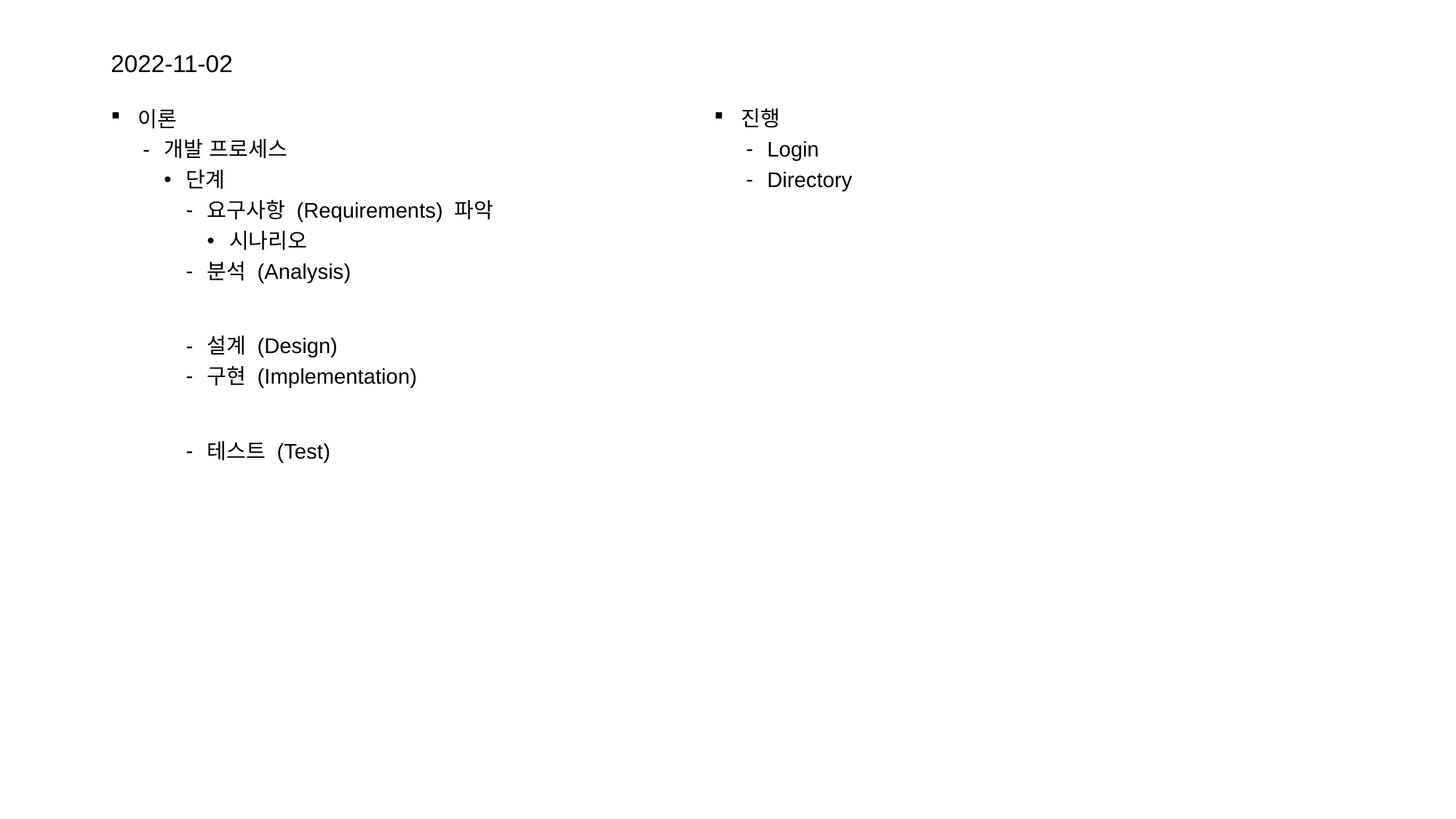

# 2022-11-02
진행
Login
Directory

이론
개발 프로세스
단계
요구사항 (Requirements) 파악
시나리오
분석 (Analysis)

설계 (Design)
구현 (Implementation)

테스트 (Test)